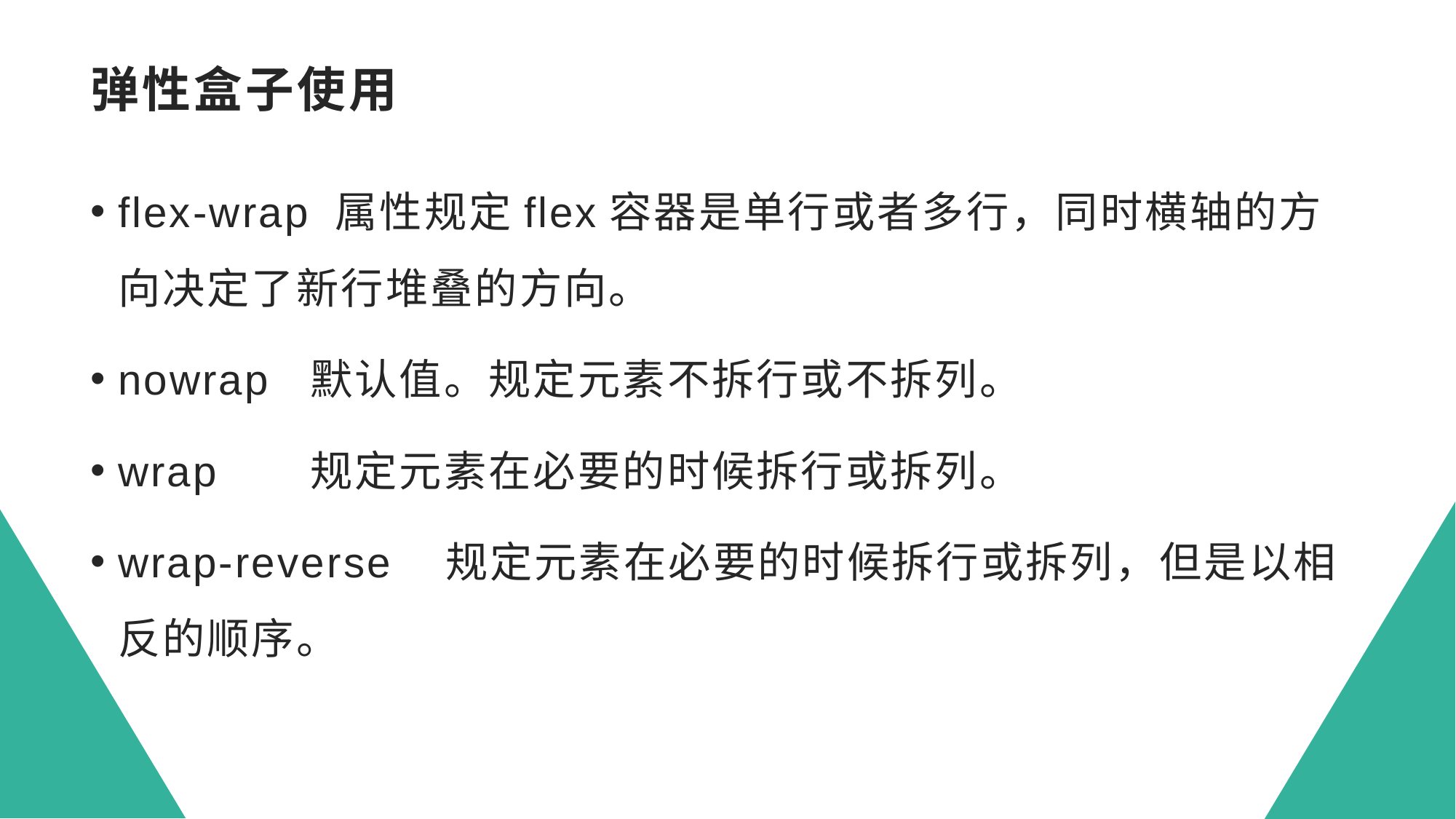

# 弹性盒子使用
flex-wrap 属性规定flex容器是单行或者多行，同时横轴的方向决定了新行堆叠的方向。
nowrap	默认值。规定元素不拆行或不拆列。
wrap	规定元素在必要的时候拆行或拆列。
wrap-reverse	规定元素在必要的时候拆行或拆列，但是以相反的顺序。